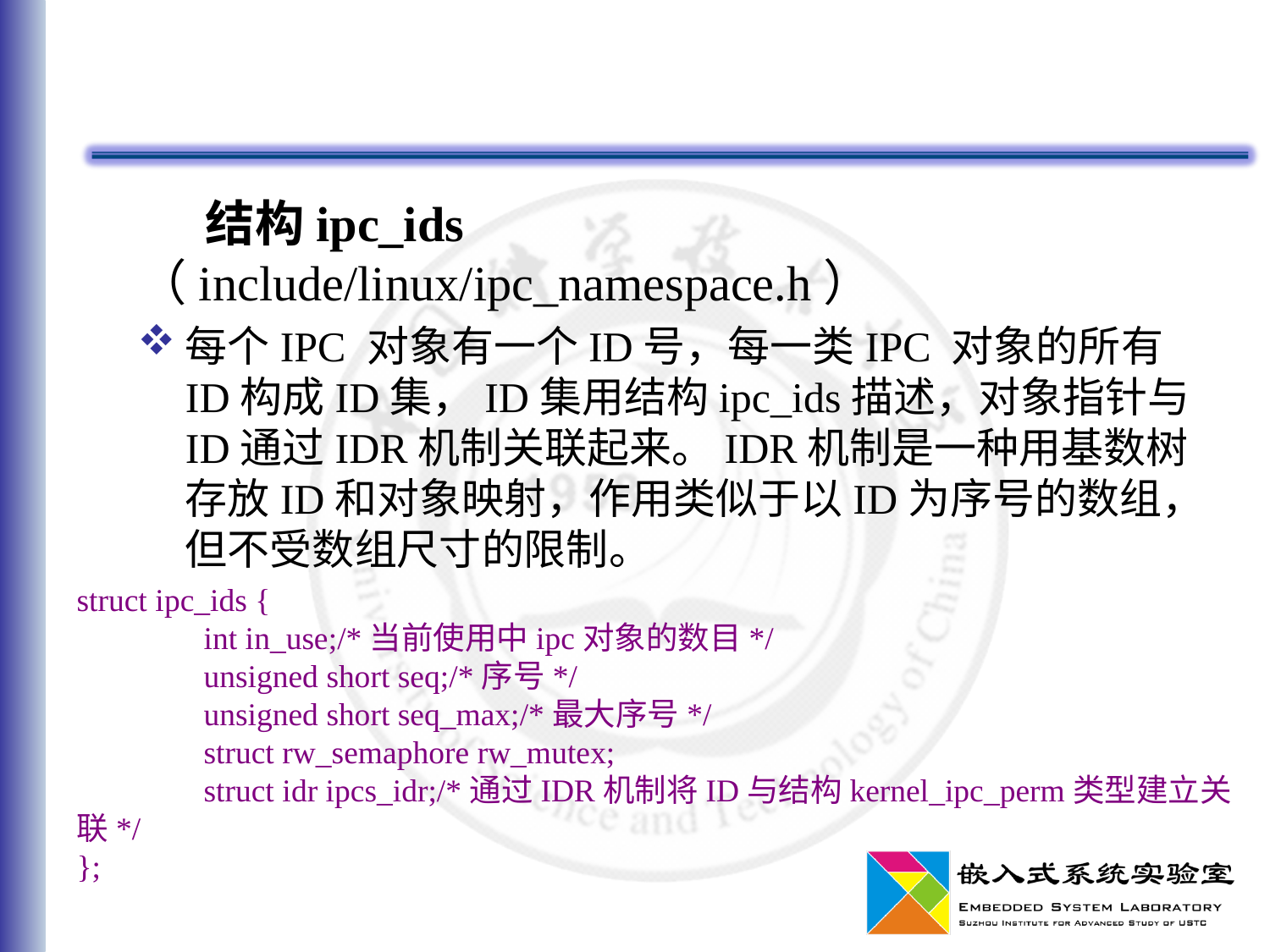

#
     结构ipc_ids （include/linux/ipc_namespace.h）
每个IPC 对象有一个ID号，每一类IPC 对象的所有ID构成ID集，ID集用结构ipc_ids描述，对象指针与ID通过IDR机制关联起来。IDR机制是一种用基数树存放ID和对象映射，作用类似于以ID为序号的数组，但不受数组尺寸的限制。

struct ipc_ids {
	int in_use;/*当前使用中ipc对象的数目*/
	unsigned short seq;/*序号*/
	unsigned short seq_max;/*最大序号*/
	struct rw_semaphore rw_mutex;
	struct idr ipcs_idr;/*通过IDR机制将ID与结构kernel_ipc_perm类型建立关联*/
};